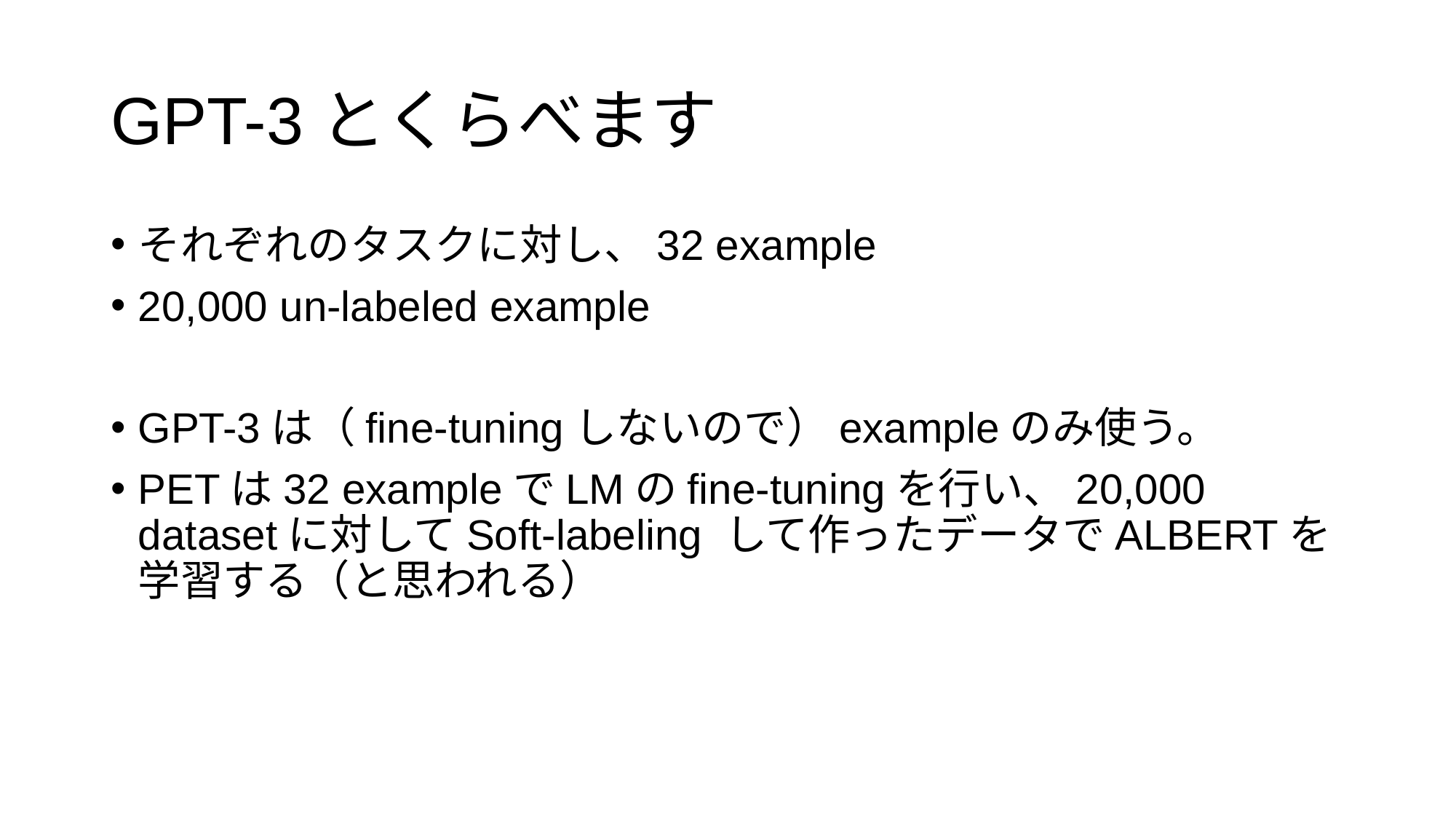

# GPT-3とくらべます
それぞれのタスクに対し、32 example
20,000 un-labeled example

GPT-3は（fine-tuningしないので）exampleのみ使う。
PETは32 exampleでLMのfine-tuningを行い、20,000 datasetに対してSoft-labeling して作ったデータでALBERTを学習する（と思われる）